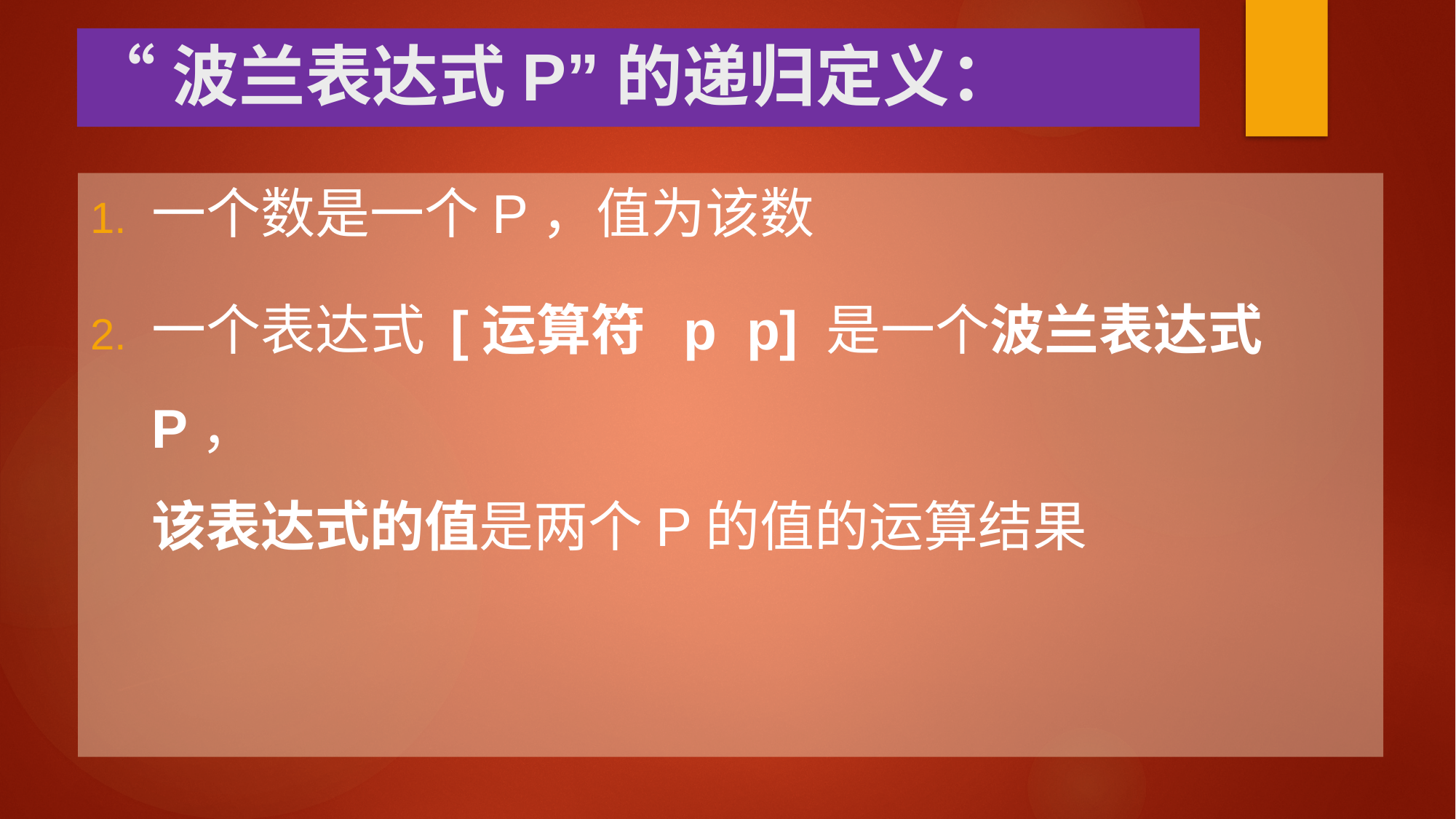

# “波兰表达式P”的递归定义：
一个数是一个P，值为该数
一个表达式 [运算符  p  p] 是一个波兰表达式P，
该表达式的值是两个P的值的运算结果